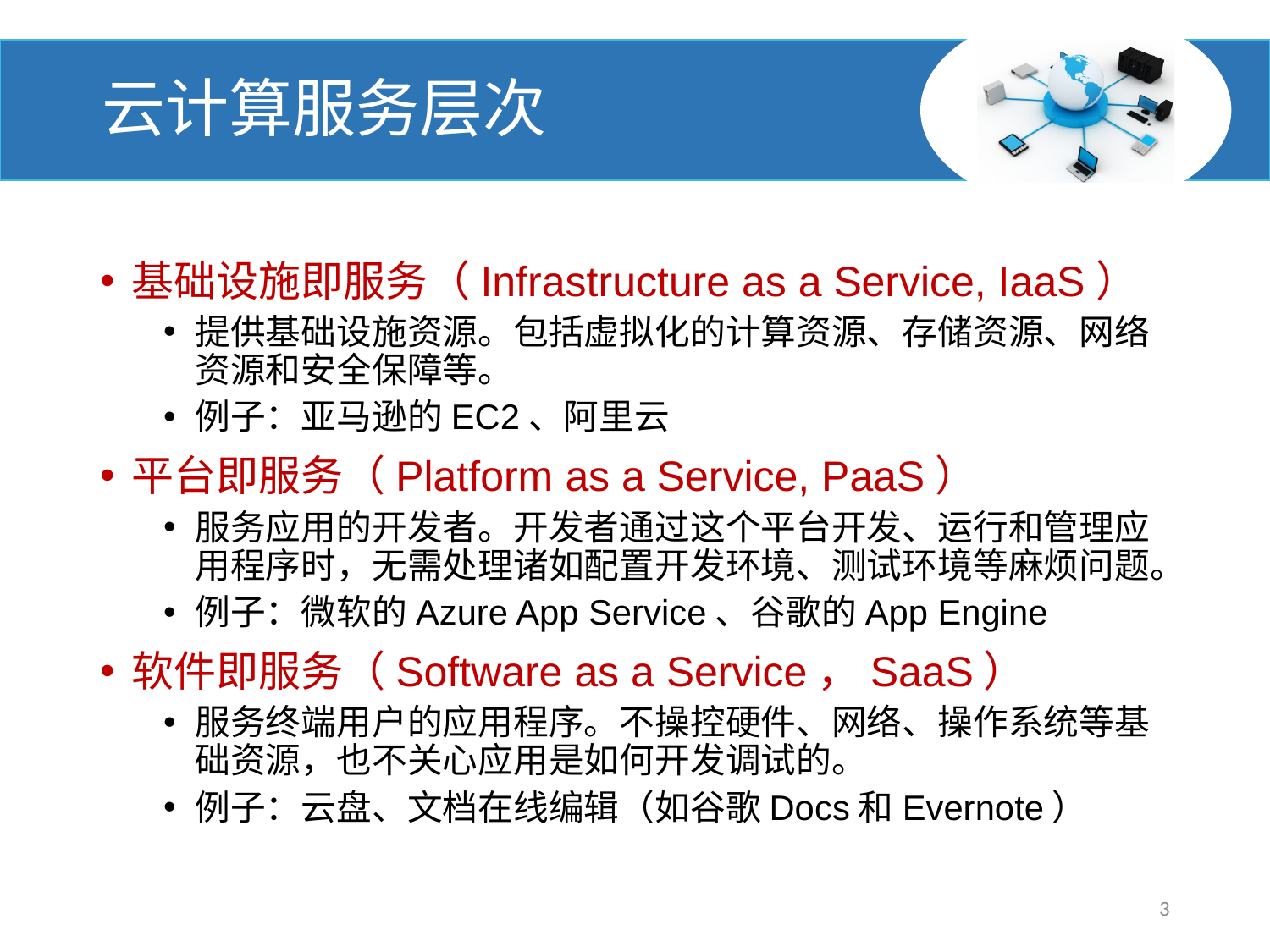

# 云计算服务层次
基础设施即服务（Infrastructure as a Service, IaaS）
提供基础设施资源。包括虚拟化的计算资源、存储资源、网络资源和安全保障等。
例子：亚马逊的EC2、阿里云
平台即服务（Platform as a Service, PaaS）
服务应用的开发者。开发者通过这个平台开发、运行和管理应用程序时，无需处理诸如配置开发环境、测试环境等麻烦问题。
例子：微软的Azure App Service、谷歌的App Engine
软件即服务（Software as a Service，SaaS）
服务终端用户的应用程序。不操控硬件、网络、操作系统等基础资源，也不关心应用是如何开发调试的。
例子：云盘、文档在线编辑（如谷歌Docs和Evernote）
3